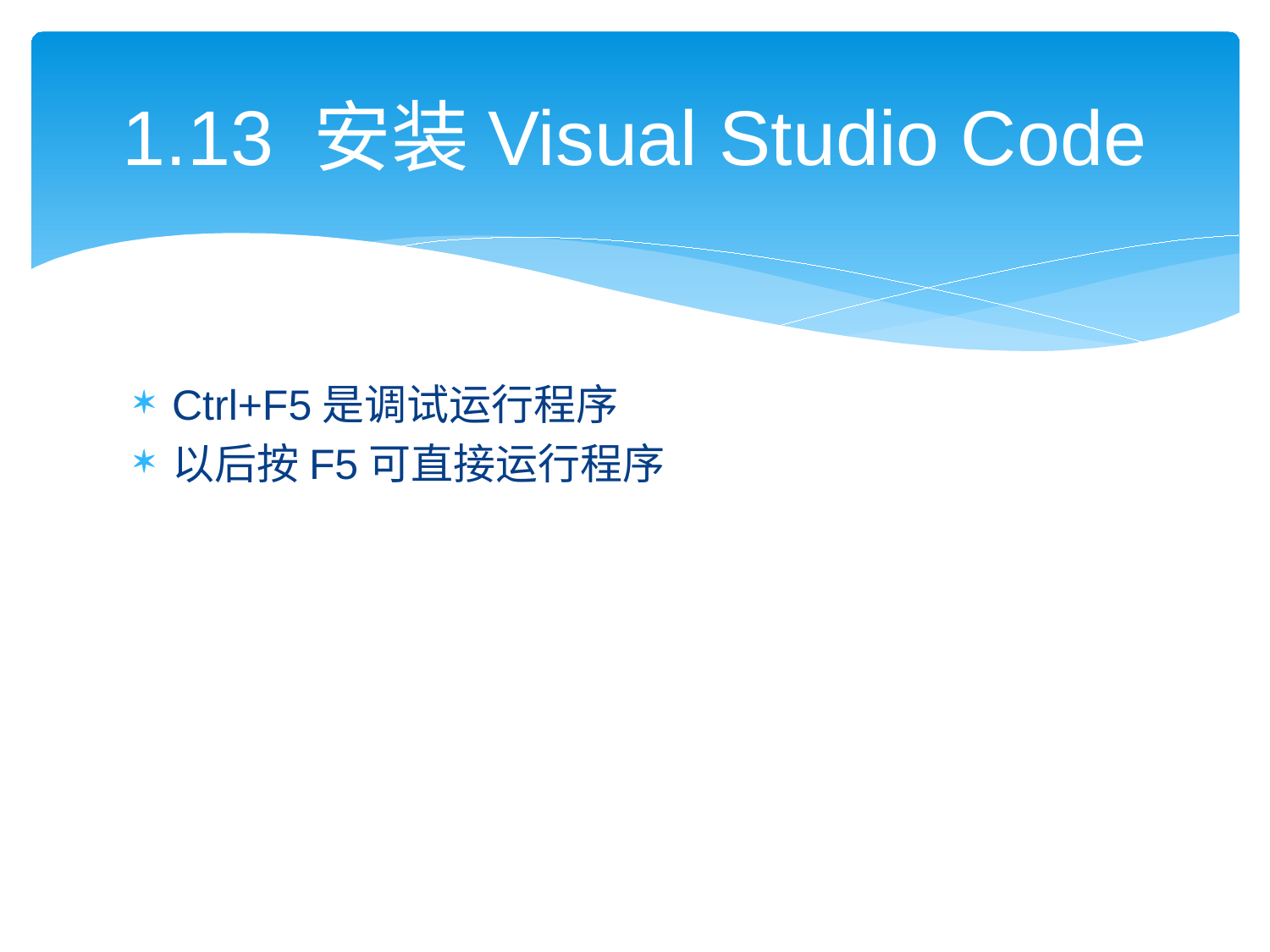

# 1.13 安装Visual Studio Code
Ctrl+F5是调试运行程序
以后按F5可直接运行程序